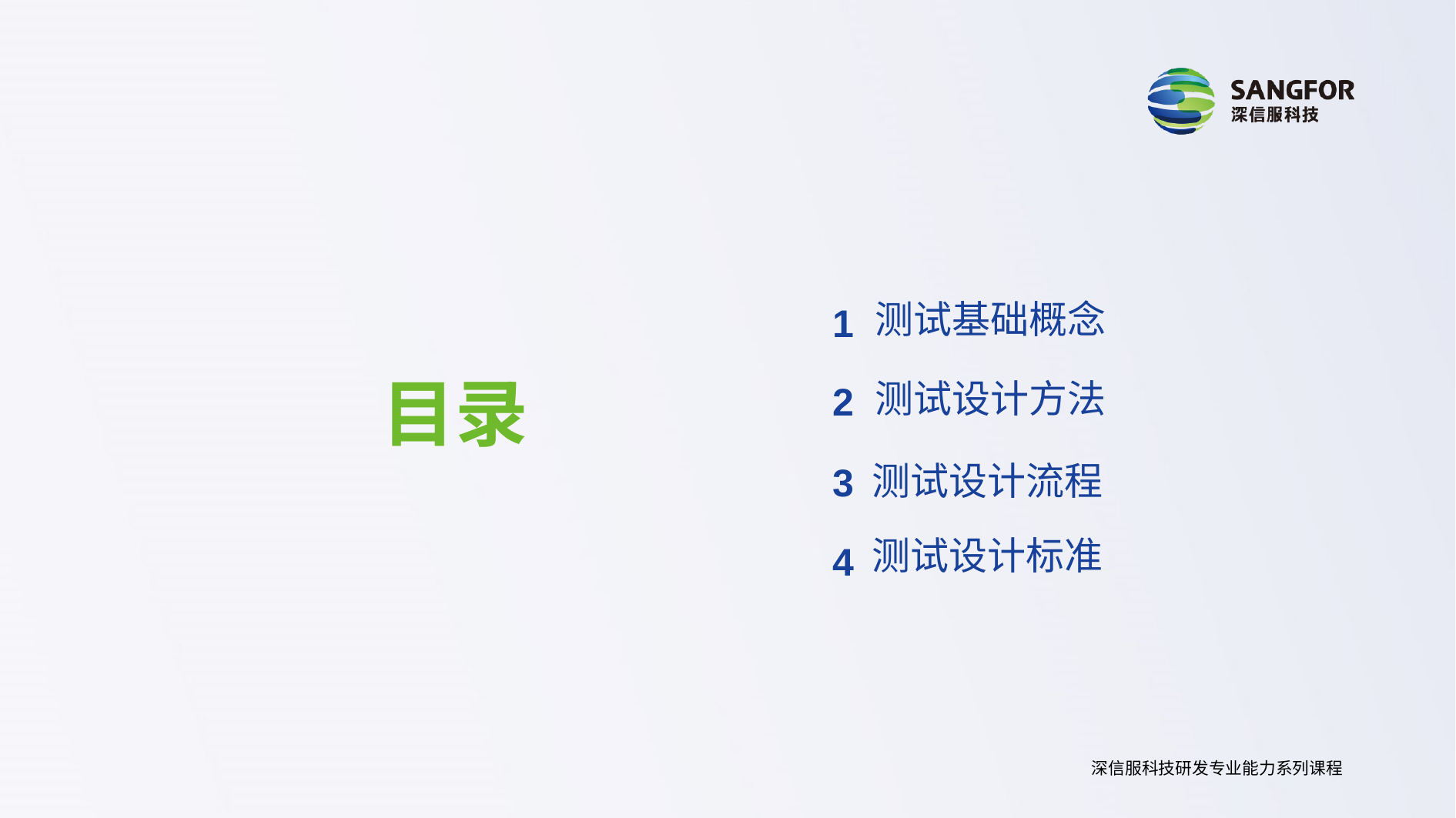

测试基础概念
1

目录
测试设计方法
2

3

测试设计流程
测试设计标准
4